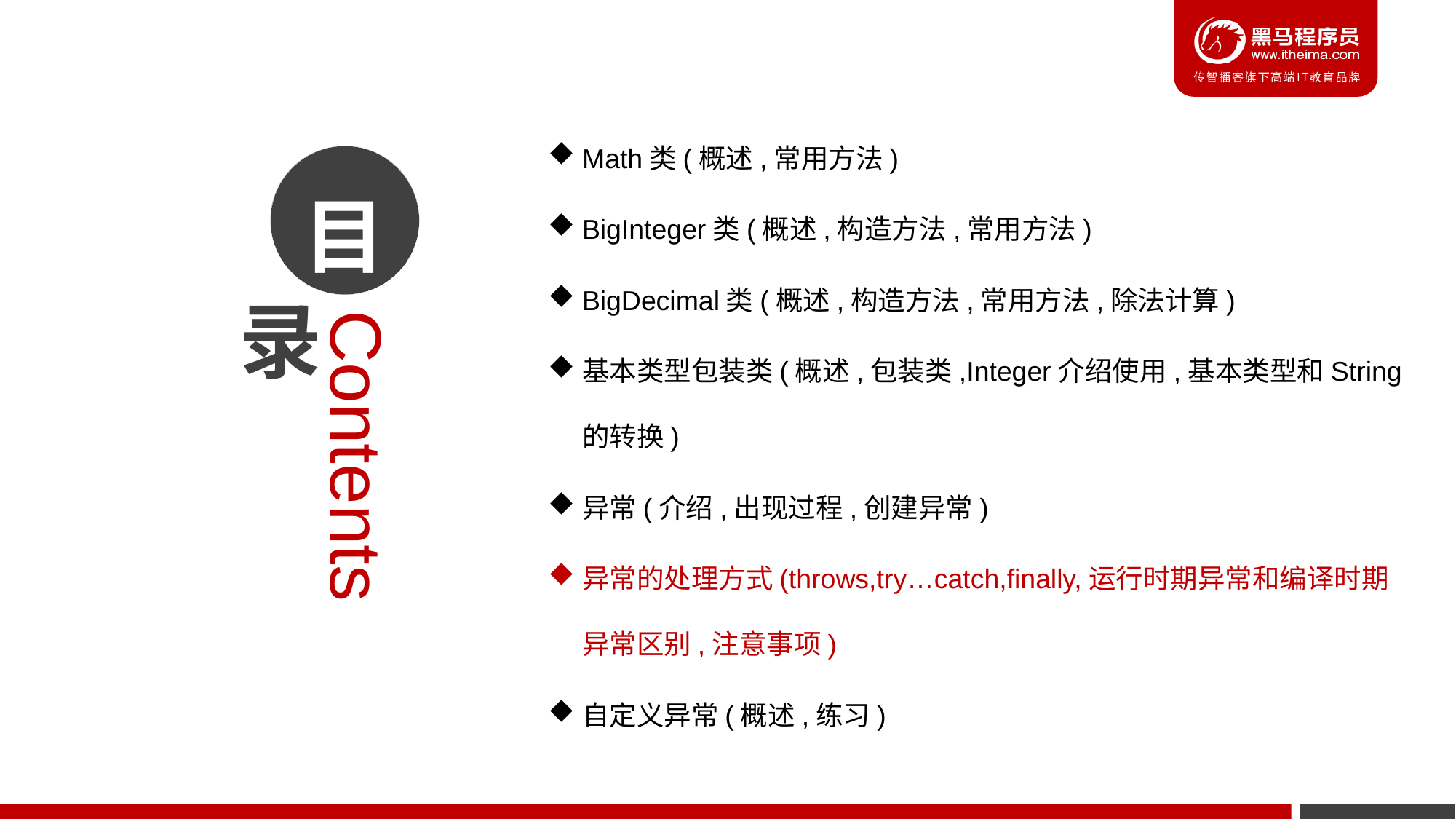

Math类(概述,常用方法)
BigInteger类(概述,构造方法,常用方法)
BigDecimal类(概述,构造方法,常用方法,除法计算)
基本类型包装类(概述,包装类,Integer介绍使用,基本类型和String的转换)
异常(介绍,出现过程,创建异常)
异常的处理方式(throws,try…catch,finally,运行时期异常和编译时期异常区别,注意事项)
自定义异常(概述,练习)